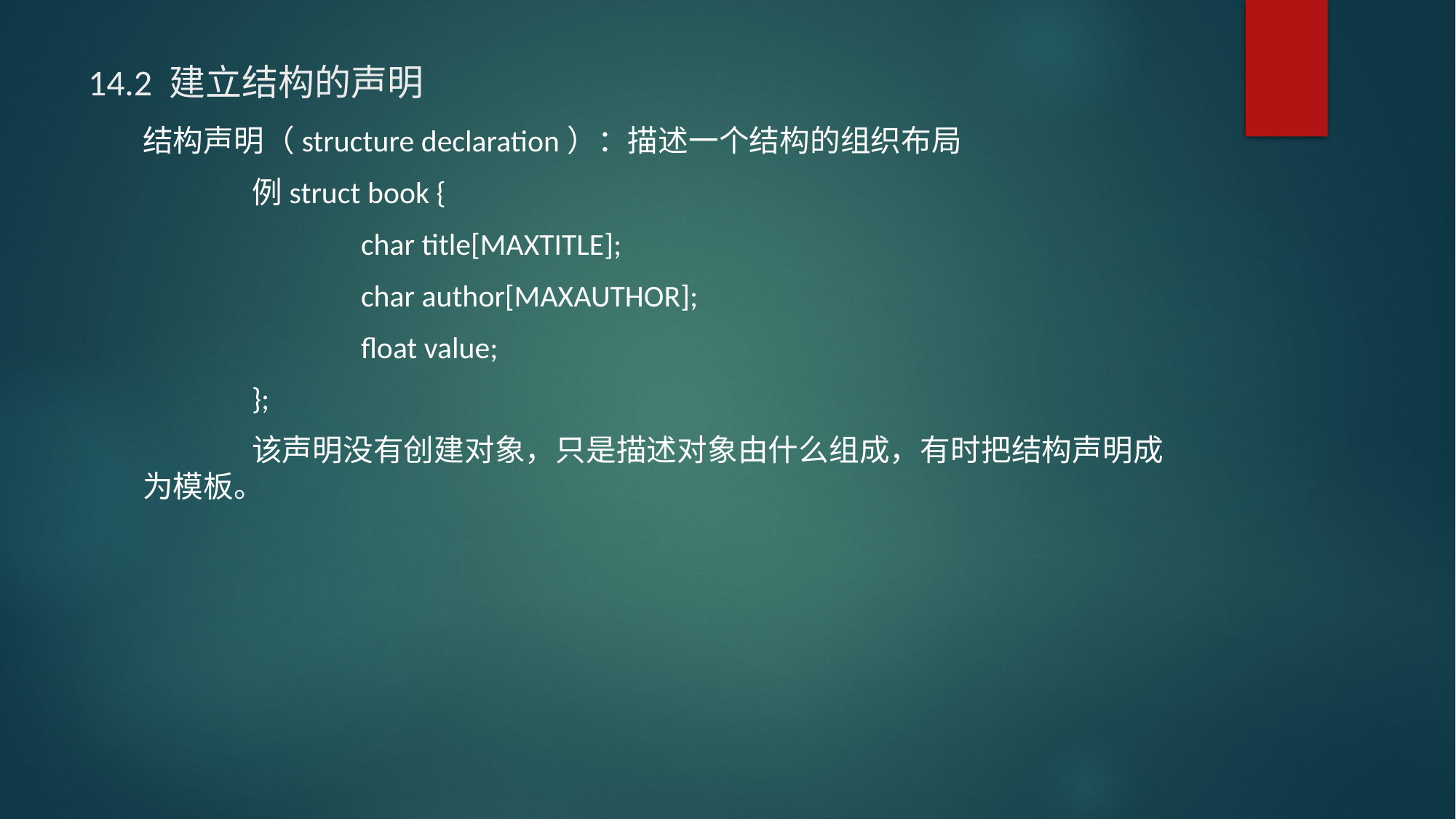

# 14.2 建立结构的声明
结构声明（structure declaration）：描述一个结构的组织布局
	例struct book {
		char title[MAXTITLE];
		char author[MAXAUTHOR];
		float value;
	};
	该声明没有创建对象，只是描述对象由什么组成，有时把结构声明成为模板。